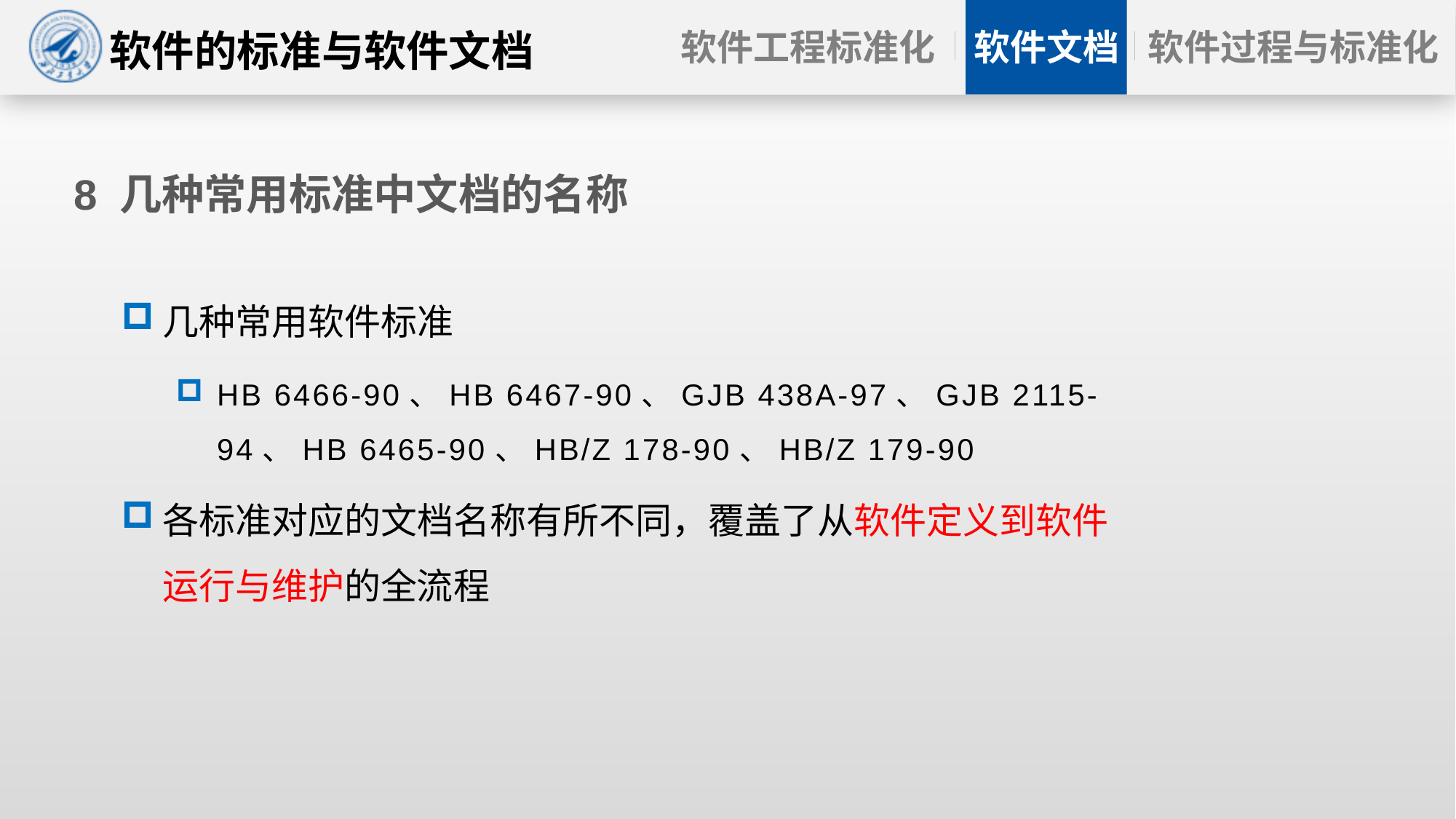

# 8 几种常用标准中文档的名称
几种常用软件标准
HB 6466-90、HB 6467-90、GJB 438A-97、GJB 2115-94、HB 6465-90、HB/Z 178-90、HB/Z 179-90
各标准对应的文档名称有所不同，覆盖了从软件定义到软件运行与维护的全流程